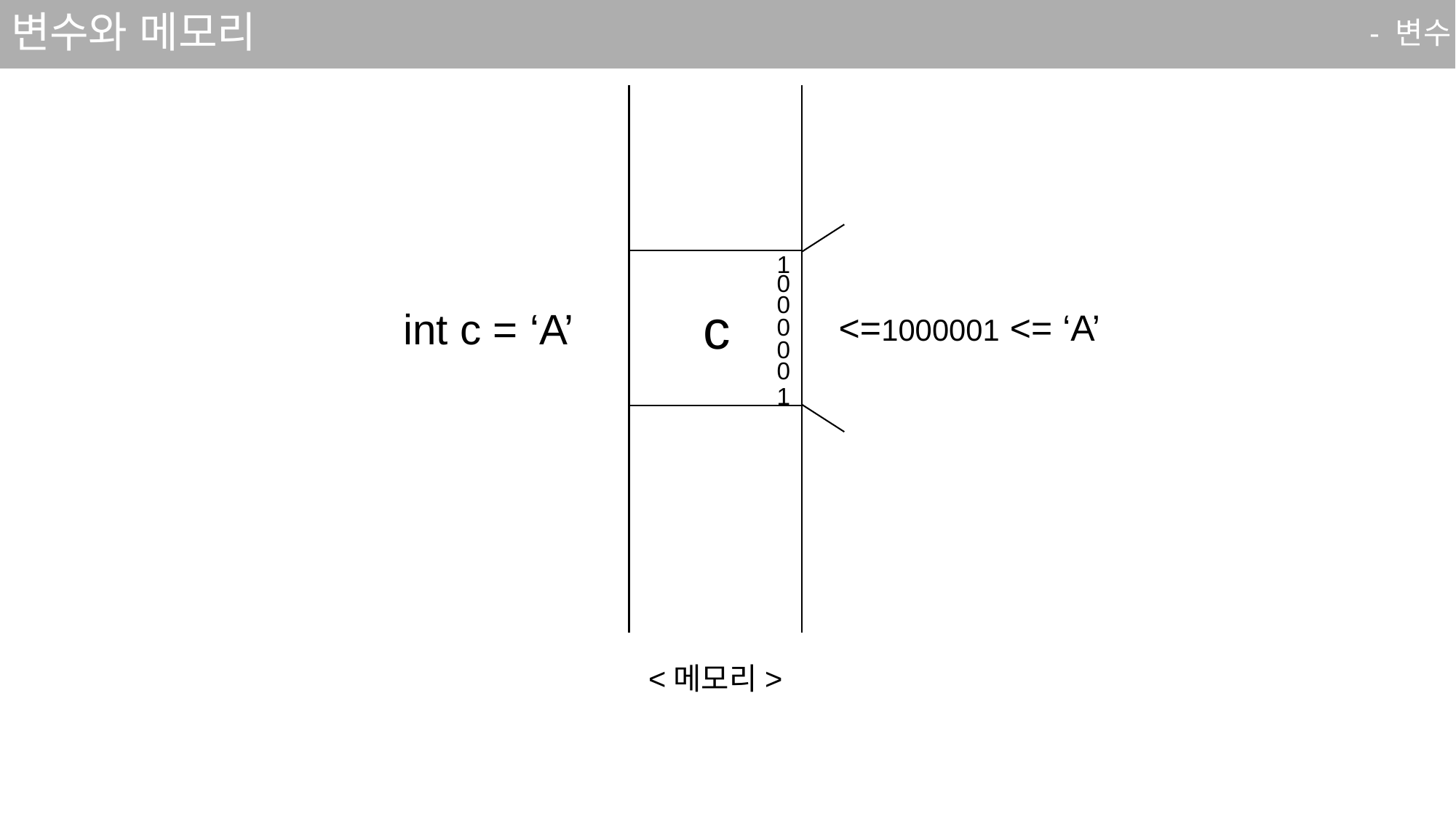

# 변수와 메모리
- 변수
1
0
0
c
int c = ‘A’
<=1000001 <= ‘A’
0
0
0
1
<메모리>